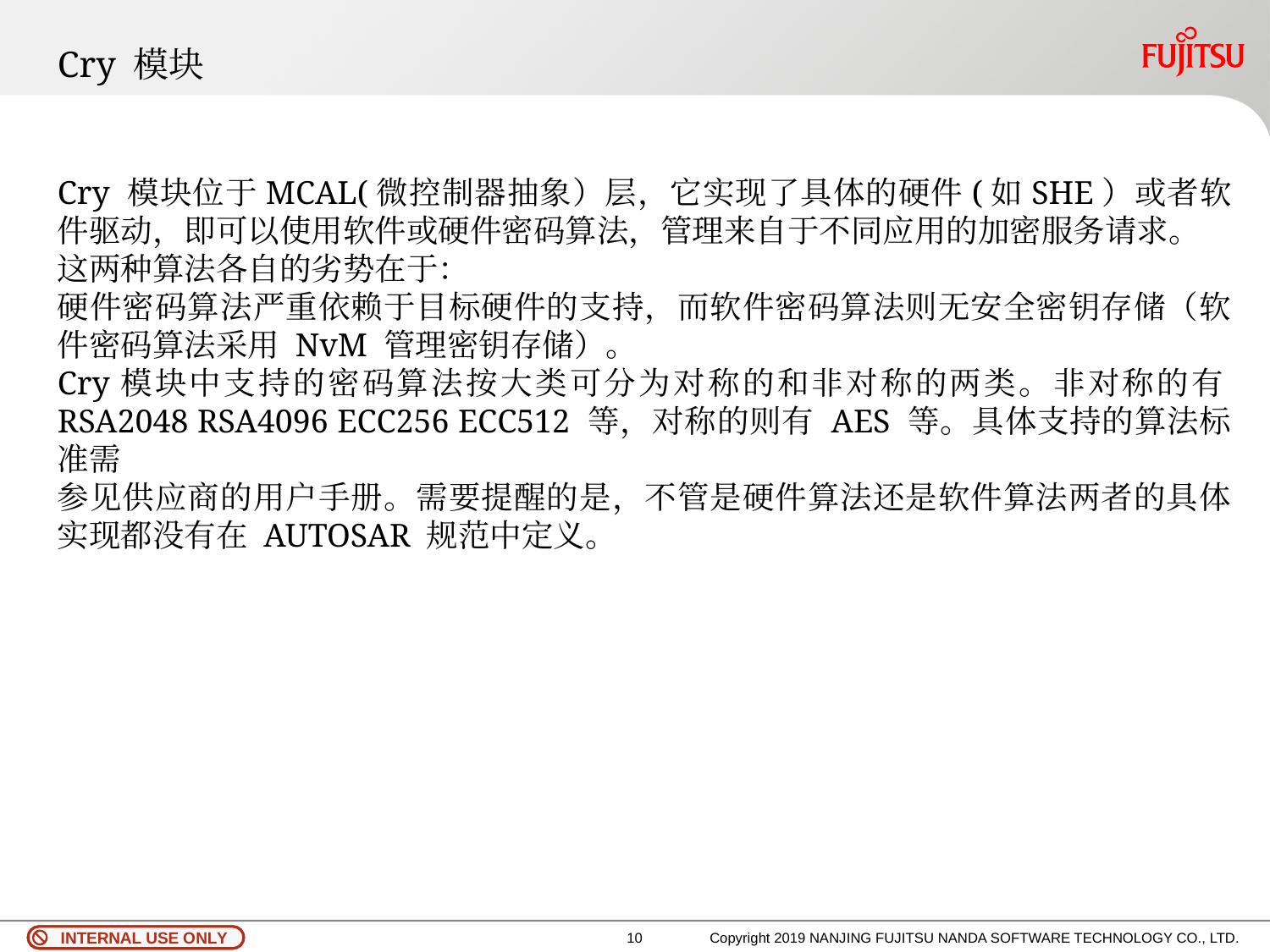

Cry 模块
Cry 模块位于MCAL(微控制器抽象）层，它实现了具体的硬件(如SHE）或者软件驱动，即可以使用软件或硬件密码算法，管理来自于不同应用的加密服务请求。
这两种算法各自的劣势在于：
硬件密码算法严重依赖于目标硬件的支持，而软件密码算法则无安全密钥存储（软件密码算法采用 NvM 管理密钥存储）。
Cry模块中支持的密码算法按大类可分为对称的和非对称的两类。非对称的有RSA2048 RSA4096 ECC256 ECC512 等，对称的则有 AES 等。具体支持的算法标准需
参见供应商的用户手册。需要提醒的是，不管是硬件算法还是软件算法两者的具体实现都没有在 AUTOSAR 规范中定义。

10
Copyright 2019 NANJING FUJITSU NANDA SOFTWARE TECHNOLOGY CO., LTD.